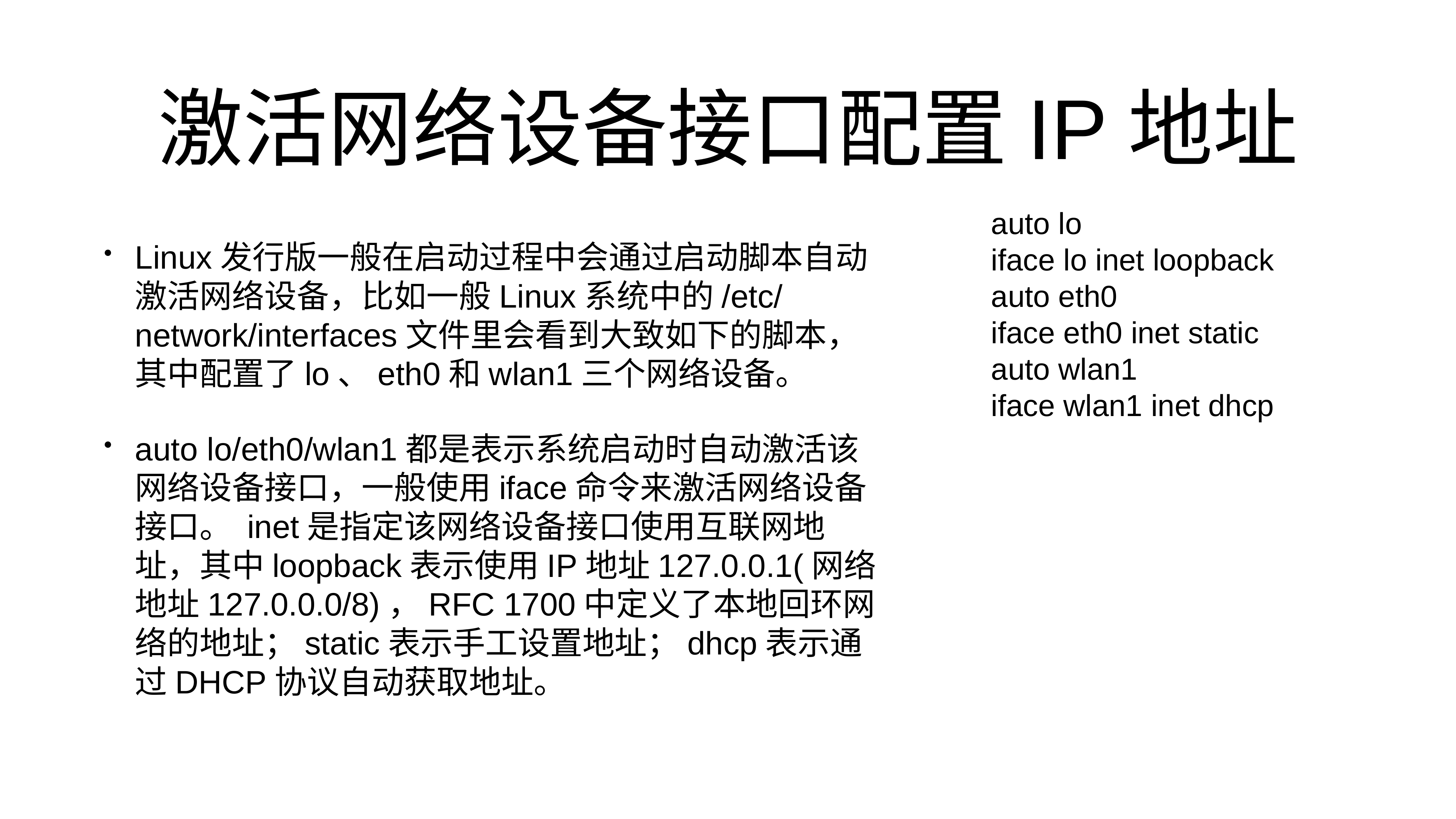

# 激活网络设备接口配置IP地址
Linux发行版一般在启动过程中会通过启动脚本自动激活网络设备，比如一般Linux系统中的/etc/network/interfaces文件里会看到大致如下的脚本，其中配置了lo、eth0和wlan1三个网络设备。
auto lo/eth0/wlan1都是表示系统启动时自动激活该网络设备接口，一般使用iface命令来激活网络设备接口。 inet是指定该网络设备接口使用互联网地址，其中loopback表示使用IP地址127.0.0.1(网络地址127.0.0.0/8)，RFC 1700中定义了本地回环网络的地址；static表示手工设置地址；dhcp表示通过DHCP协议自动获取地址。
auto lo
iface lo inet loopback
auto eth0
iface eth0 inet static
auto wlan1
iface wlan1 inet dhcp